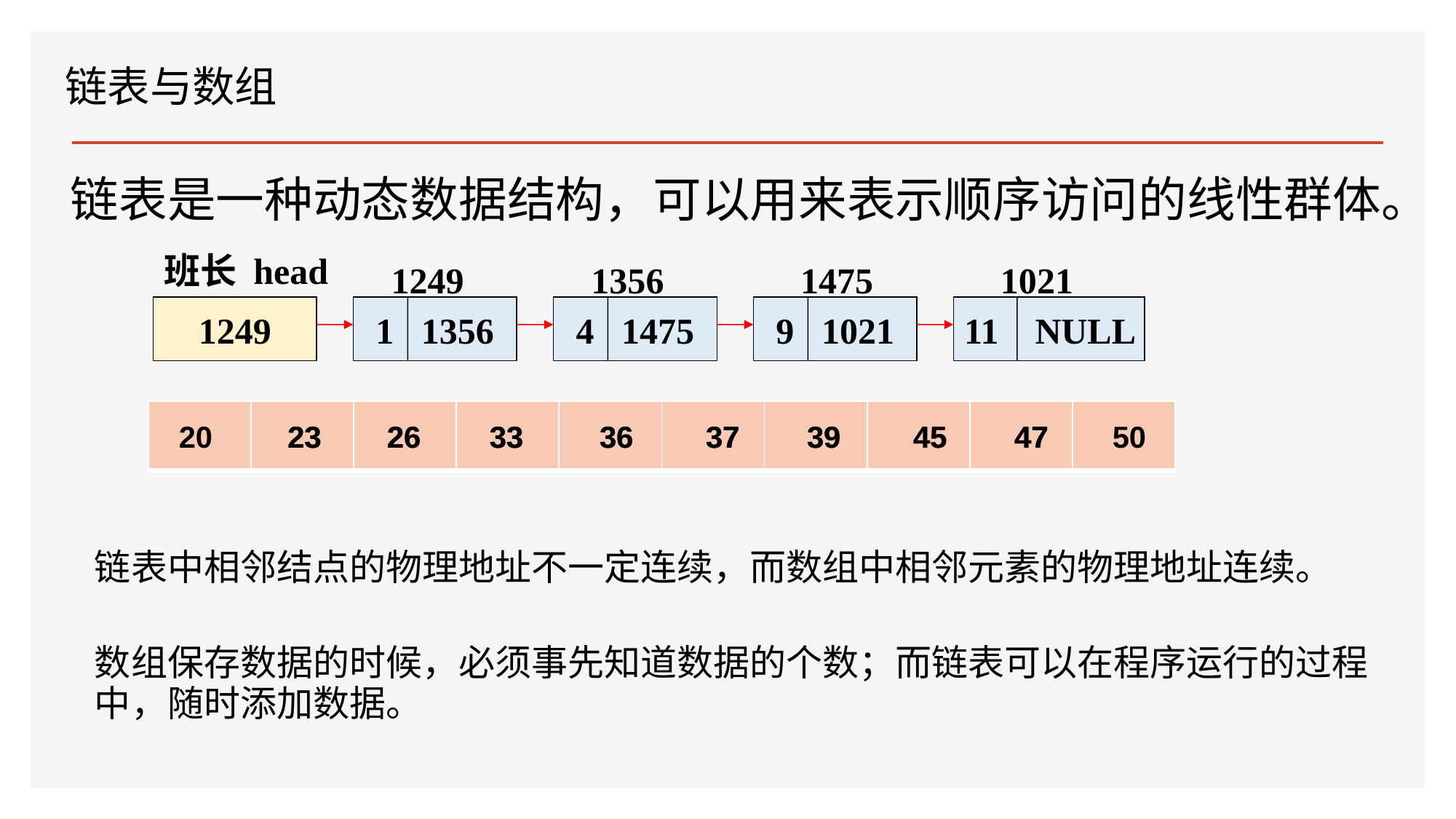

# 链表与数组
链表是一种动态数据结构，可以用来表示顺序访问的线性群体。
班长 head
1249
1356
1475
1021
1249
1   1356

4   1475

9   1021

11    NULL

|  |  |  |  |  |  |  |  |  |  |
| --- | --- | --- | --- | --- | --- | --- | --- | --- | --- |
 20
23
23
26
26
33
33
36
36
37
37
39
39
45
45
47
47
50
链表中相邻结点的物理地址不一定连续，而数组中相邻元素的物理地址连续。

数组保存数据的时候，必须事先知道数据的个数；而链表可以在程序运行的过程中，随时添加数据。